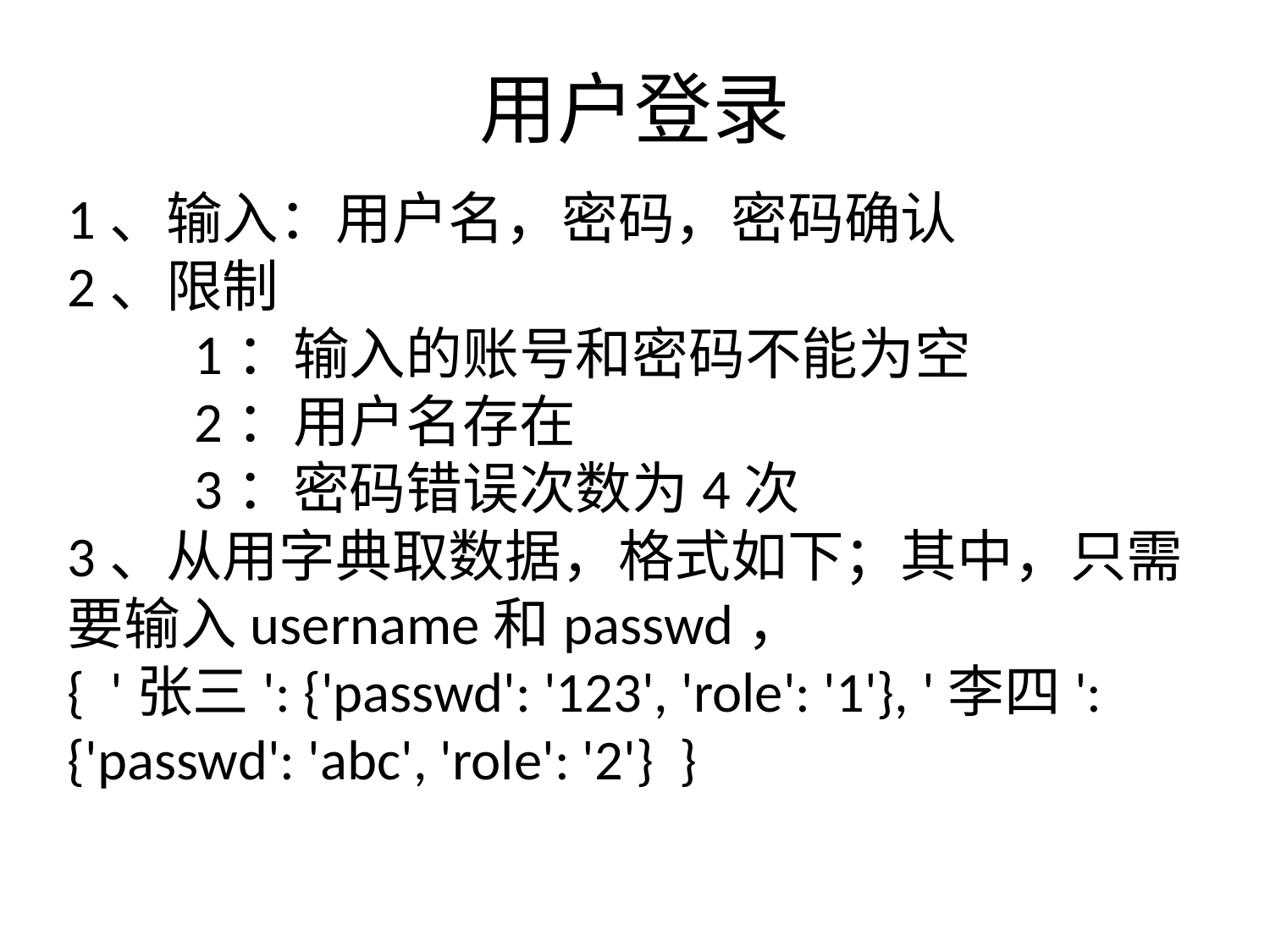

# 用户登录
1、输入：用户名，密码，密码确认
2、限制
	1：输入的账号和密码不能为空
	2：用户名存在
	3：密码错误次数为4次
3、从用字典取数据，格式如下；其中，只需要输入username和passwd，
{  '张三': {'passwd': '123', 'role': '1'}, '李四': {'passwd': 'abc', 'role': '2'}  }